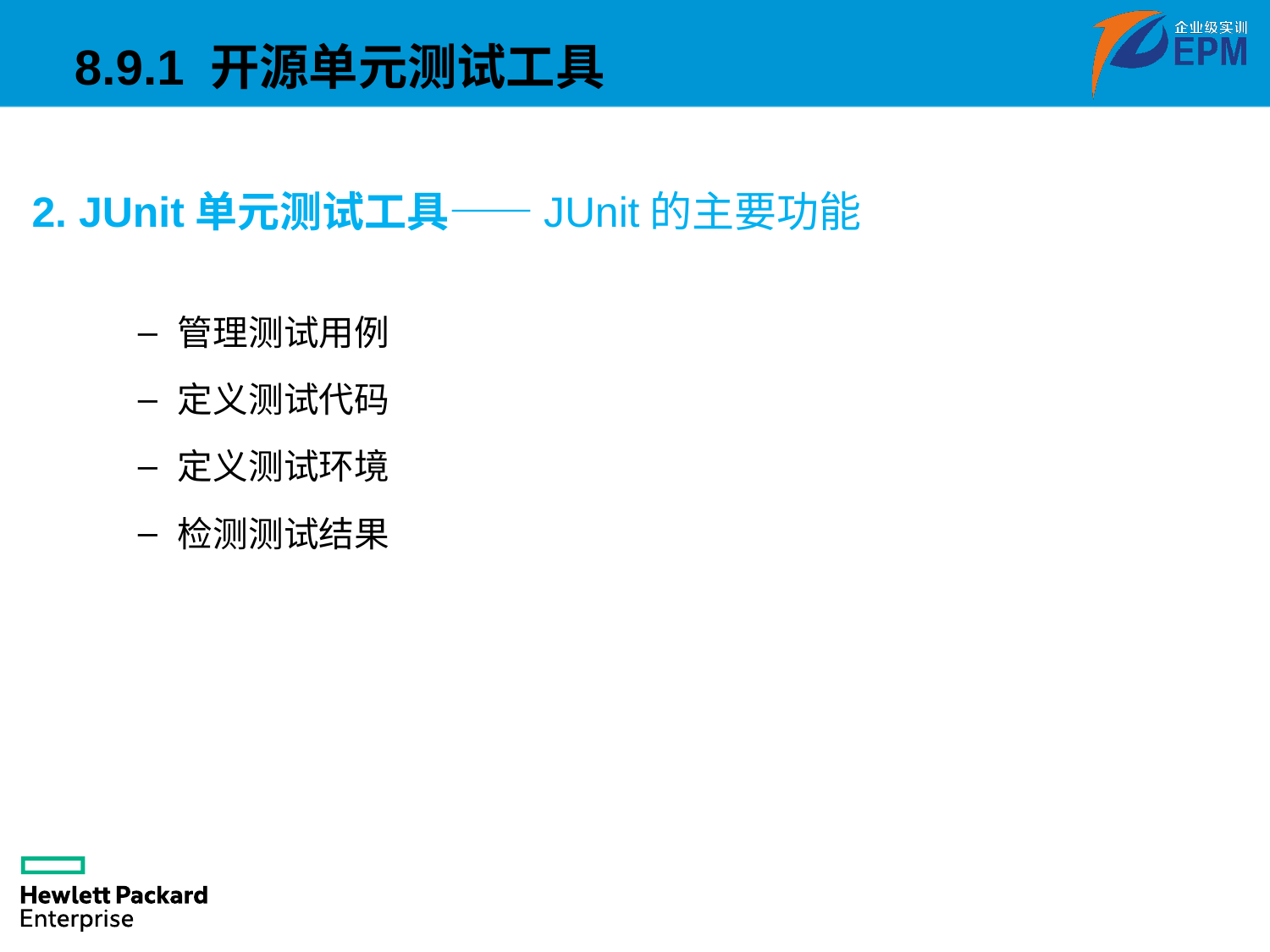

8.9.1 开源单元测试工具
2. JUnit单元测试工具——JUnit的主要功能
管理测试用例
定义测试代码
定义测试环境
检测测试结果